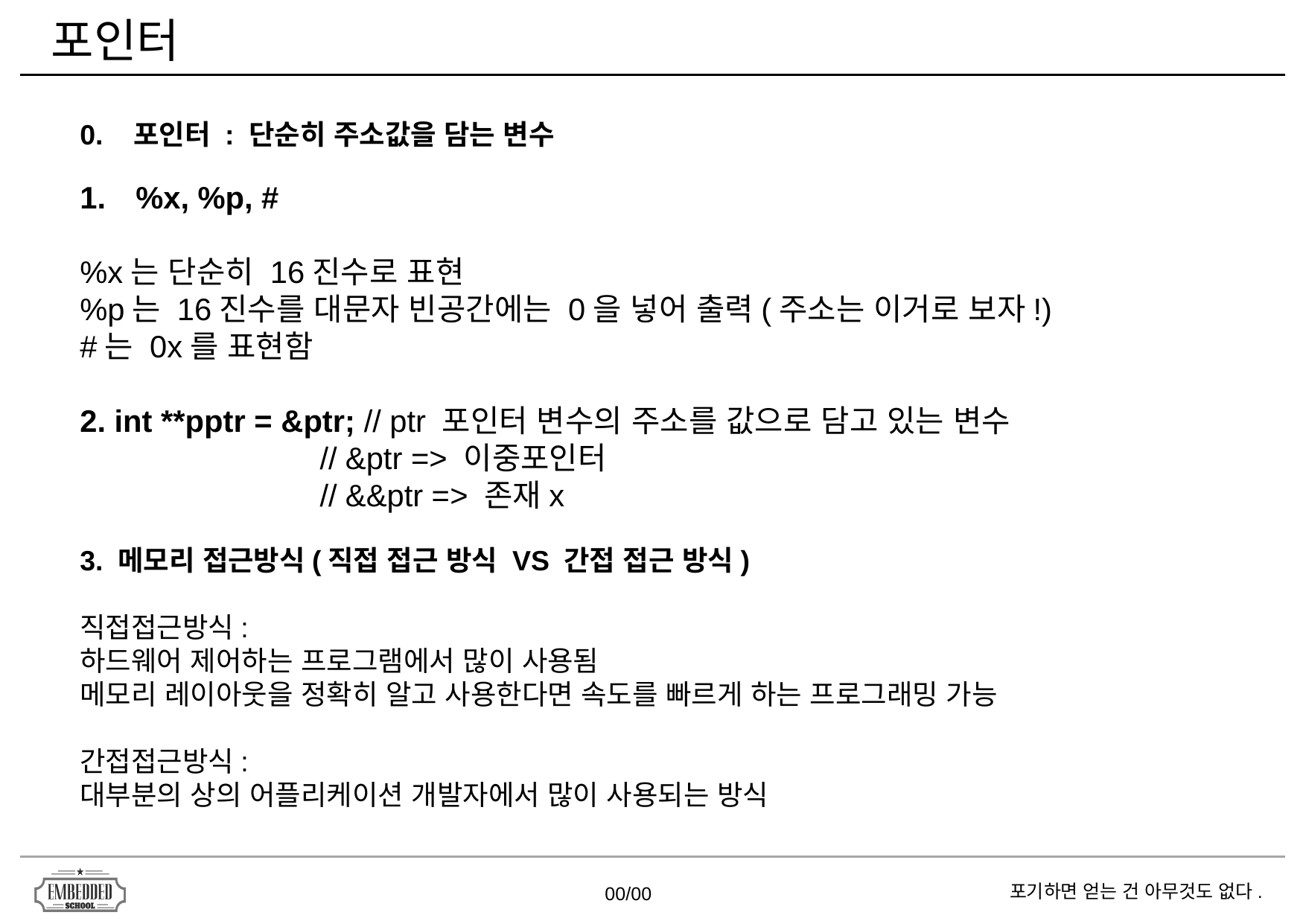

포인터
0.   포인터 : 단순히 주소값을 담는 변수
%x, %p, #

%x는 단순히 16진수로 표현
%p는 16진수를 대문자 빈공간에는 0을 넣어 출력(주소는 이거로 보자!)
#는 0x를 표현함

2. int **pptr = &ptr; // ptr 포인터 변수의 주소를 값으로 담고 있는 변수
                            // &ptr => 이중포인터
                            // &&ptr => 존재x
3. 메모리 접근방식(직접 접근 방식 VS 간접 접근 방식)

직접접근방식:
하드웨어 제어하는 프로그램에서 많이 사용됨
메모리 레이아웃을 정확히 알고 사용한다면 속도를 빠르게 하는 프로그래밍 가능

간접접근방식:
대부분의 상의 어플리케이션 개발자에서 많이 사용되는 방식
00/00